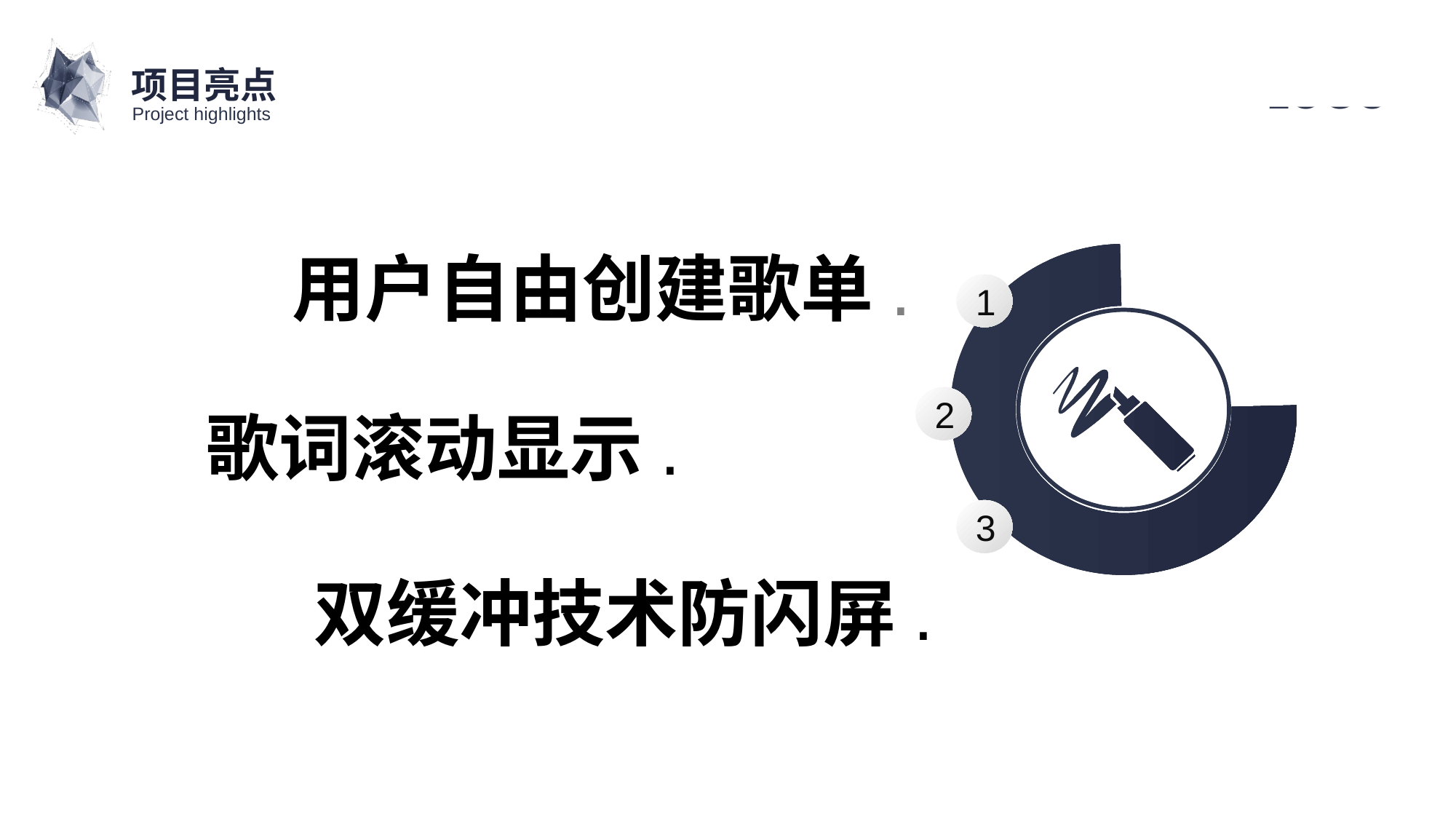

项目亮点
Project highlights

用户自由创建歌单.

1

2
3
歌词滚动显示.
双缓冲技术防闪屏.